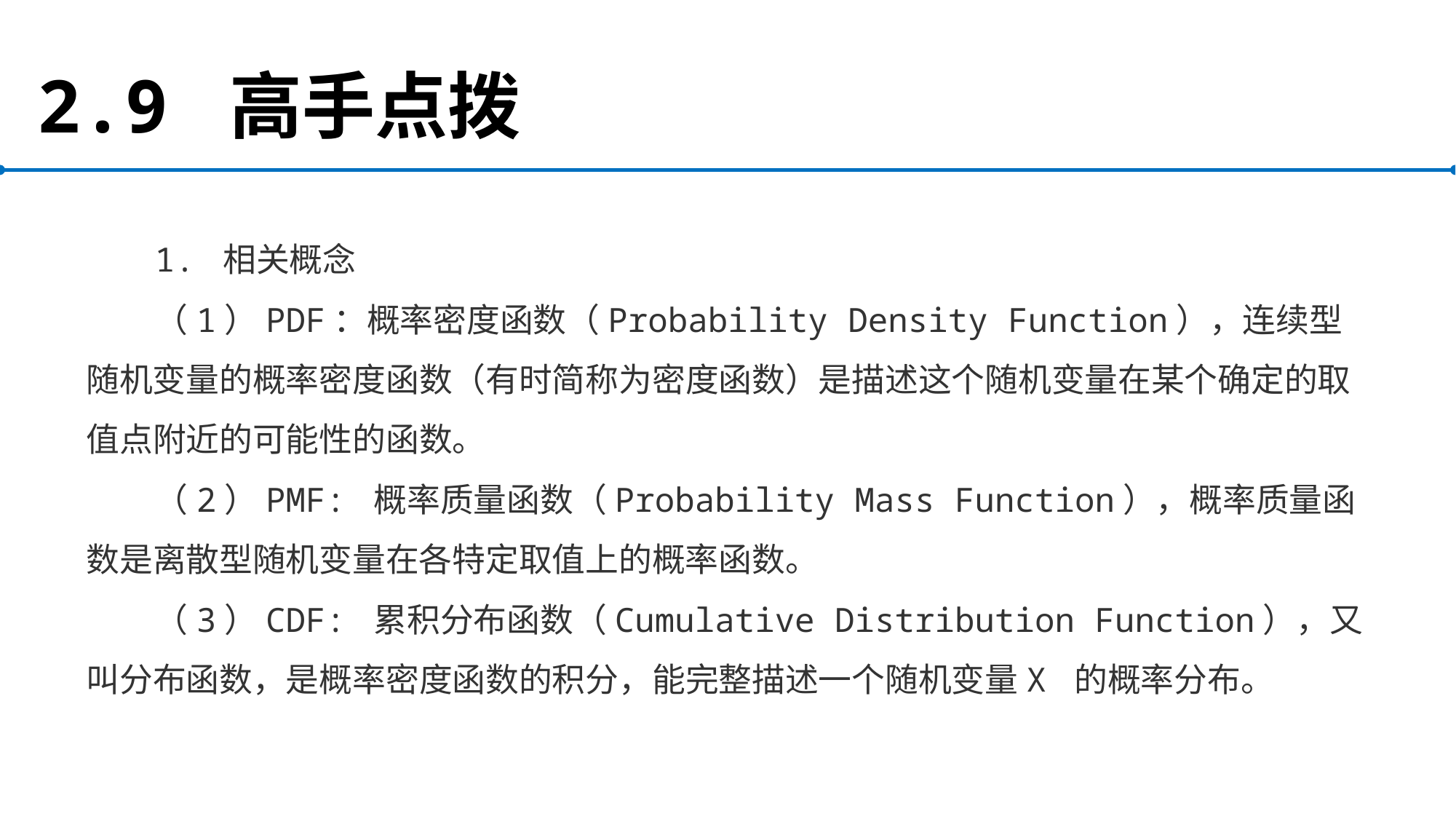

# 2.9 高手点拨
1. 相关概念
（1）PDF：概率密度函数（Probability Density Function），连续型随机变量的概率密度函数（有时简称为密度函数）是描述这个随机变量在某个确定的取值点附近的可能性的函数。
（2）PMF: 概率质量函数（Probability Mass Function），概率质量函数是离散型随机变量在各特定取值上的概率函数。
（3）CDF: 累积分布函数（Cumulative Distribution Function），又叫分布函数，是概率密度函数的积分，能完整描述一个随机变量X 的概率分布。